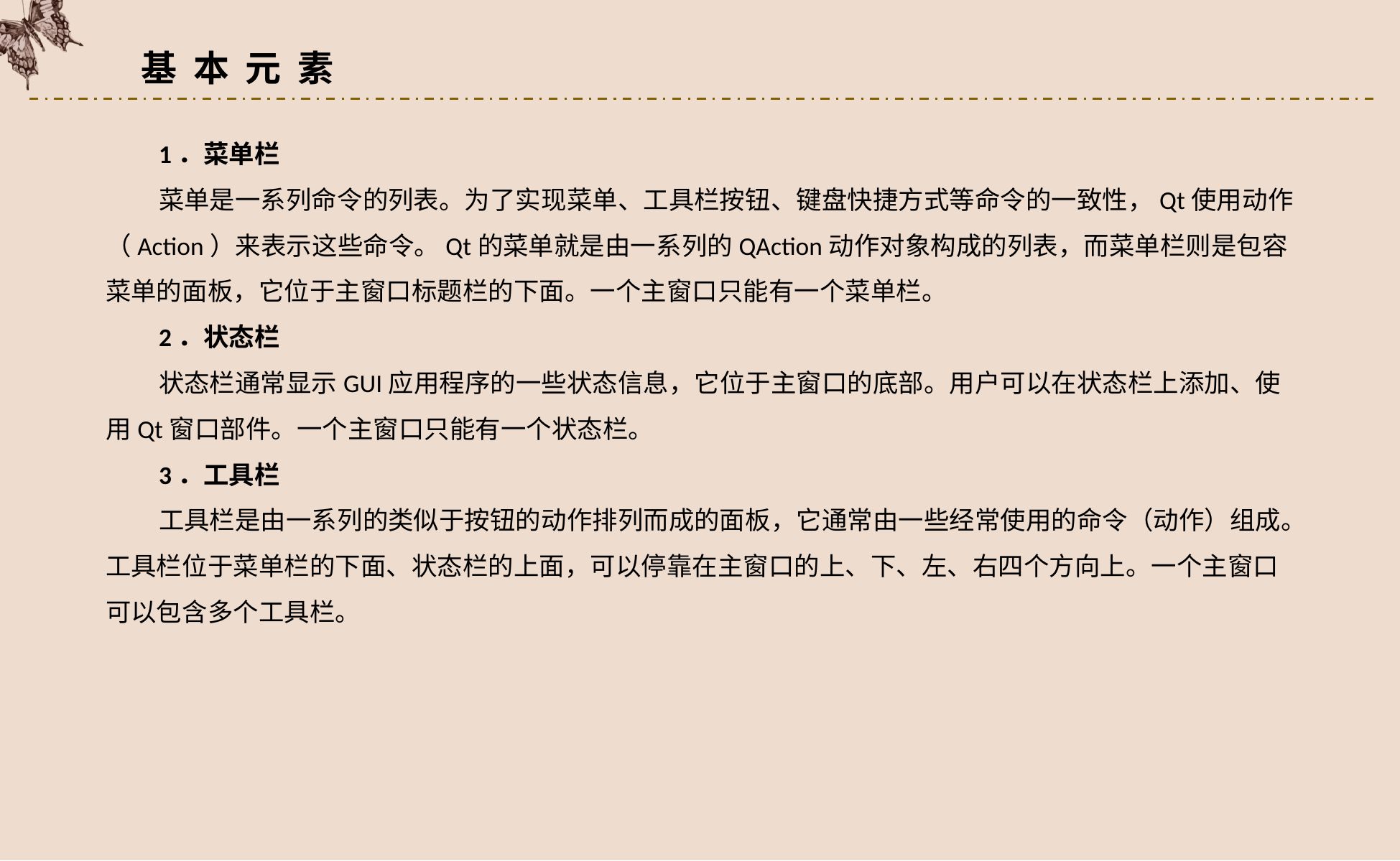

基  本  元  素
1．菜单栏
菜单是一系列命令的列表。为了实现菜单、工具栏按钮、键盘快捷方式等命令的一致性，Qt使用动作（Action）来表示这些命令。Qt的菜单就是由一系列的QAction动作对象构成的列表，而菜单栏则是包容菜单的面板，它位于主窗口标题栏的下面。一个主窗口只能有一个菜单栏。
2．状态栏
状态栏通常显示GUI应用程序的一些状态信息，它位于主窗口的底部。用户可以在状态栏上添加、使用Qt窗口部件。一个主窗口只能有一个状态栏。
3．工具栏
工具栏是由一系列的类似于按钮的动作排列而成的面板，它通常由一些经常使用的命令（动作）组成。工具栏位于菜单栏的下面、状态栏的上面，可以停靠在主窗口的上、下、左、右四个方向上。一个主窗口可以包含多个工具栏。